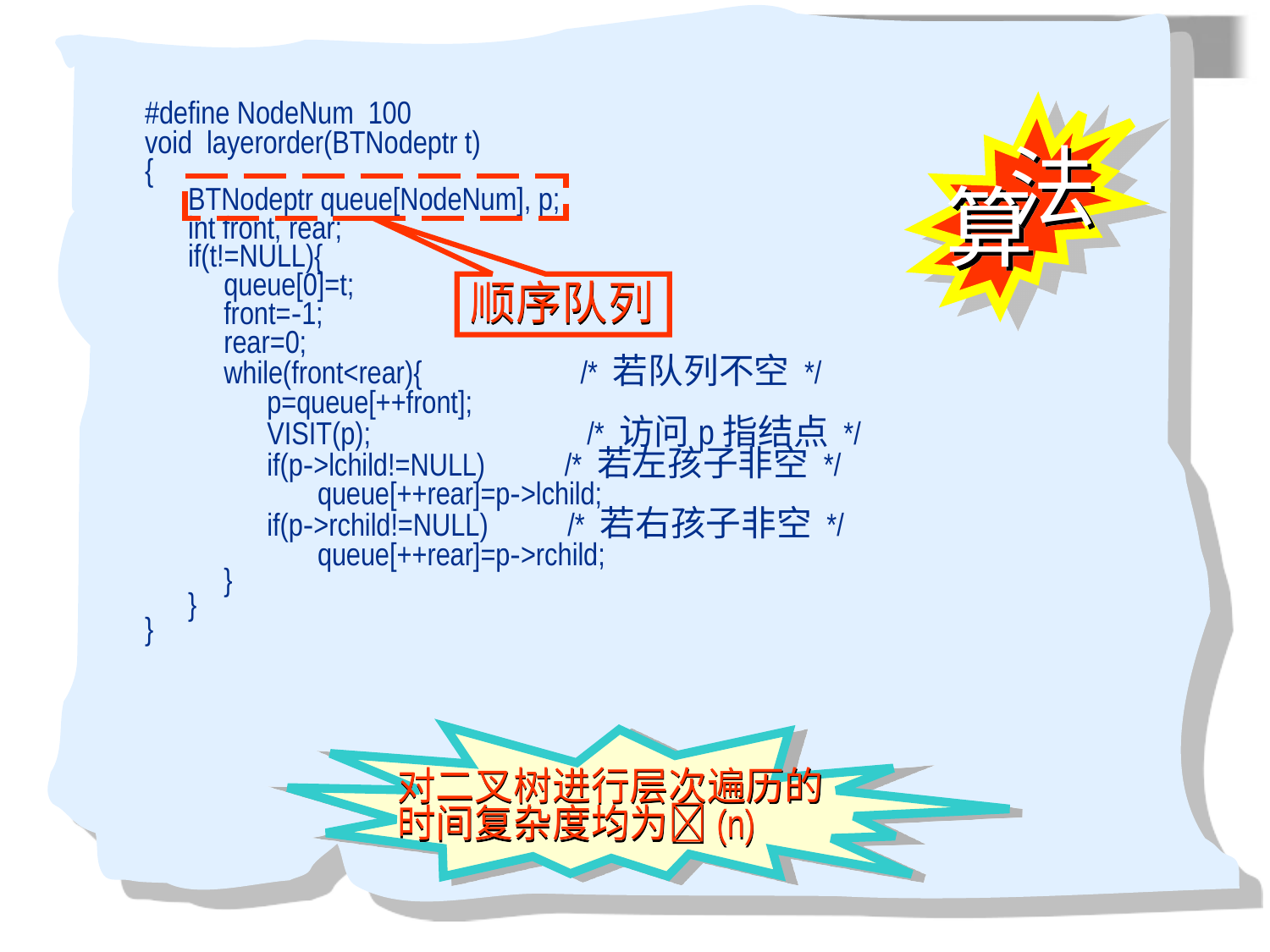

#define NodeNum  100
void  layerorder(BTNodeptr t)
{
      BTNodeptr queue[NodeNum], p;
      int front, rear;
      if(t!=NULL){
           queue[0]=t;
           front=-1;
           rear=0;
           while(front<rear){                      /* 若队列不空 */
                 p=queue[++front];
                 VISIT(p);                              /* 访问p指结点 */
                 if(p->lchild!=NULL)           /* 若左孩子非空 */
                        queue[++rear]=p->lchild;
                 if(p->rchild!=NULL)           /* 若右孩子非空 */
                        queue[++rear]=p->rchild;
           }
      }
}

法
算

顺序队列

对二叉树进行层次遍历的
时间复杂度均为Ο(n)